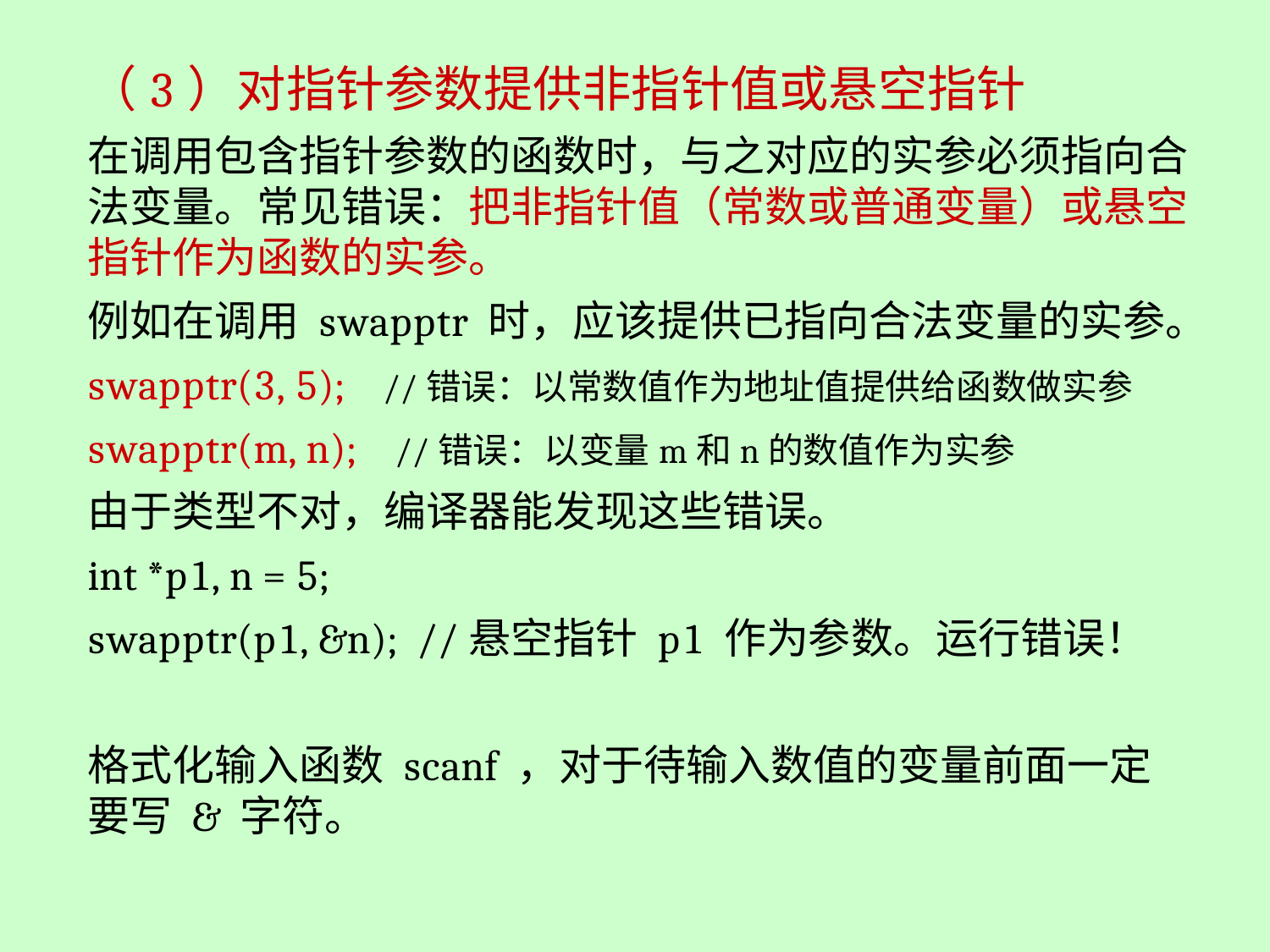

（3）对指针参数提供非指针值或悬空指针
在调用包含指针参数的函数时，与之对应的实参必须指向合法变量。常见错误：把非指针值（常数或普通变量）或悬空指针作为函数的实参。
例如在调用 swapptr 时，应该提供已指向合法变量的实参。
swapptr(3, 5);    //错误：以常数值作为地址值提供给函数做实参
swapptr(m, n);    //错误：以变量m和n的数值作为实参
由于类型不对，编译器能发现这些错误。
int *p1, n = 5;
swapptr(p1, &n);  //悬空指针 p1 作为参数。运行错误！

格式化输入函数 scanf ，对于待输入数值的变量前面一定要写 & 字符。

34